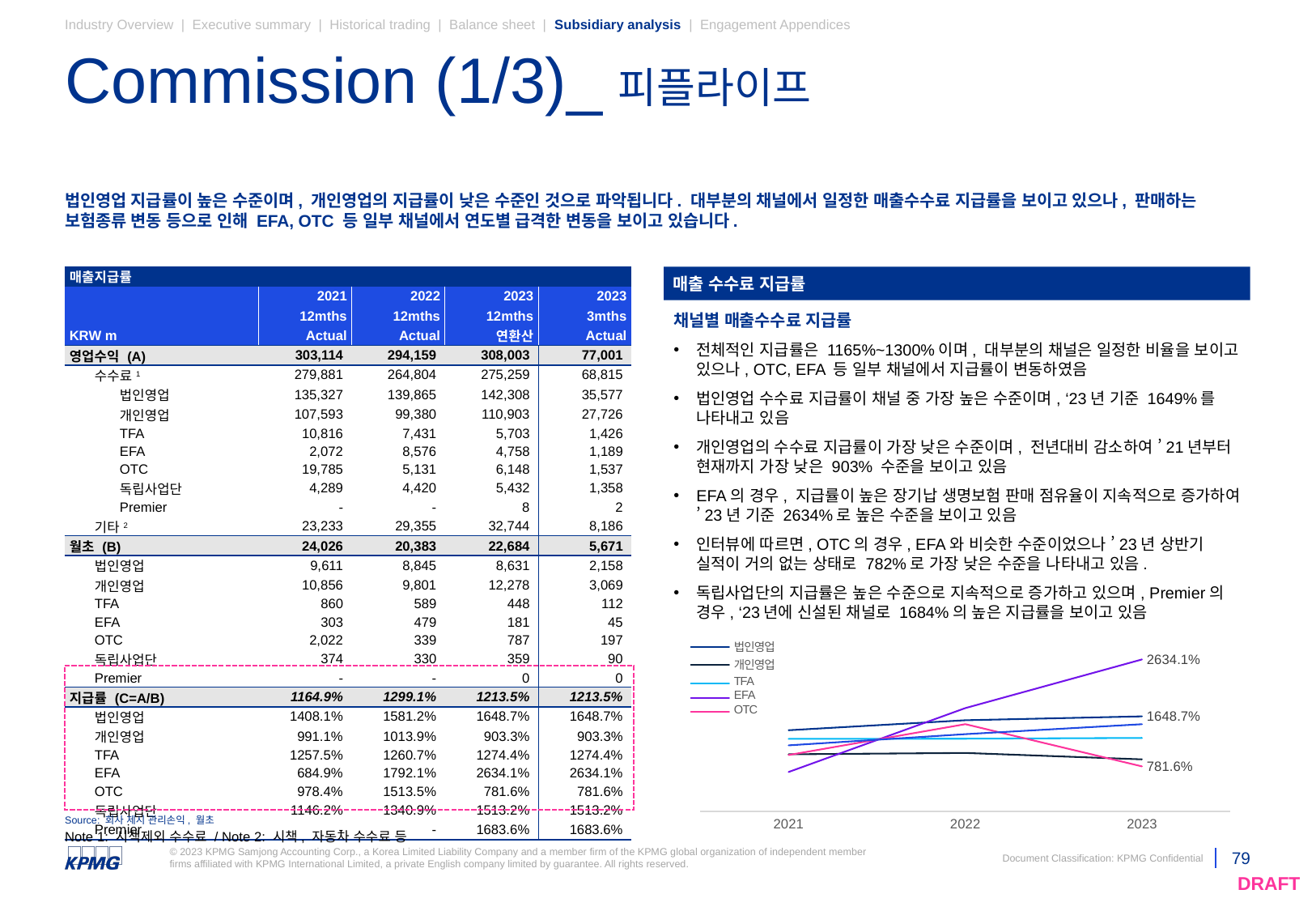

Industry Overview  |  Executive summary  |  Historical trading  |  Balance sheet  |  Subsidiary analysis  |  Engagement Appendices
# Commission (1/3)_피플라이프
법인영업 지급률이 높은 수준이며, 개인영업의 지급률이 낮은 수준인 것으로 파악됩니다. 대부분의 채널에서 일정한 매출수수료 지급률을 보이고 있으나, 판매하는 보험종류 변동 등으로 인해 EFA, OTC 등 일부 채널에서 연도별 급격한 변동을 보이고 있습니다.
| 매출지급률 |  |  |  |  |  |  |
| --- | --- | --- | --- | --- | --- | --- |
|  |  |  | 2021 | 2022 | 2023 | 2023 |
|  |  |  | 12mths | 12mths | 12mths | 3mths |
| KRW m |  |  | Actual | Actual | 연환산 | Actual |
| 영업수익 (A) |  |  | 303,114 | 294,159 | 308,003 | 77,001 |
|  | 수수료1 |  | 279,881 | 264,804 | 275,259 | 68,815 |
|  |  | 법인영업 | 135,327 | 139,865 | 142,308 | 35,577 |
|  |  | 개인영업 | 107,593 | 99,380 | 110,903 | 27,726 |
|  |  | TFA | 10,816 | 7,431 | 5,703 | 1,426 |
|  |  | EFA | 2,072 | 8,576 | 4,758 | 1,189 |
|  |  | OTC | 19,785 | 5,131 | 6,148 | 1,537 |
|  |  | 독립사업단 | 4,289 | 4,420 | 5,432 | 1,358 |
|  |  | Premier | - | - | 8 | 2 |
|  | 기타2 |  | 23,233 | 29,355 | 32,744 | 8,186 |
| 월초 (B) |  |  | 24,026 | 20,383 | 22,684 | 5,671 |
|  | 법인영업 |  | 9,611 | 8,845 | 8,631 | 2,158 |
|  | 개인영업 |  | 10,856 | 9,801 | 12,278 | 3,069 |
|  | TFA |  | 860 | 589 | 448 | 112 |
|  | EFA |  | 303 | 479 | 181 | 45 |
|  | OTC |  | 2,022 | 339 | 787 | 197 |
|  | 독립사업단 |  | 374 | 330 | 359 | 90 |
|  | Premier |  | - | - | 0 | 0 |
| 지급률 (C=A/B) |  |  | 1164.9% | 1299.1% | 1213.5% | 1213.5% |
|  | 법인영업 |  | 1408.1% | 1581.2% | 1648.7% | 1648.7% |
|  | 개인영업 |  | 991.1% | 1013.9% | 903.3% | 903.3% |
|  | TFA |  | 1257.5% | 1260.7% | 1274.4% | 1274.4% |
|  | EFA |  | 684.9% | 1792.1% | 2634.1% | 2634.1% |
|  | OTC |  | 978.4% | 1513.5% | 781.6% | 781.6% |
|  | 독립사업단 |  | 1146.2% | 1340.9% | 1513.2% | 1513.2% |
|  | Premier |  | - | - | 1683.6% | 1683.6% |
매출 수수료 지급률
채널별 매출수수료 지급률
전체적인 지급률은 1165%~1300%이며, 대부분의 채널은 일정한 비율을 보이고 있으나, OTC, EFA 등 일부 채널에서 지급률이 변동하였음
법인영업 수수료 지급률이 채널 중 가장 높은 수준이며, ‘23년 기준 1649%를 나타내고 있음
개인영업의 수수료 지급률이 가장 낮은 수준이며, 전년대비 감소하여 ’21년부터 현재까지 가장 낮은 903% 수준을 보이고 있음
EFA의 경우, 지급률이 높은 장기납 생명보험 판매 점유율이 지속적으로 증가하여 ’23년 기준 2634%로 높은 수준을 보이고 있음
인터뷰에 따르면, OTC의 경우, EFA와 비슷한 수준이었으나 ’23년 상반기 실적이 거의 없는 상태로 782%로 가장 낮은 수준을 나타내고 있음.
독립사업단의 지급률은 높은 수준으로 지속적으로 증가하고 있으며, Premier의 경우, ‘23년에 신설된 채널로 1684%의 높은 지급률을 보이고 있음

### Chart

| Category | 법인영업 | 개인영업 | TFA | EFA | OTC | 독립사업단 |
|---|---|---|---|---|---|---|
| 2021 | 14.080955148504513 | 9.910660729935422 | 12.57520422498174 | 6.84854386510254 | 9.783989159958647 | 11.461745093992517 |
| 2022 | 15.812320595721093 | 10.139489405577043 | 12.607239615652242 | 17.921121422081992 | 15.134845197779175 | 13.409058777723835 |
| 2023 | 16.48708512141124 | 9.032701800595701 | 12.743699305807596 | 26.34092358074701 | 7.815788536888887 | 15.132300542877905 |
Source: 회사 제시 관리손익, 월초
Note 1: 시책제외 수수료 / Note 2: 시책, 자동차 수수료 등